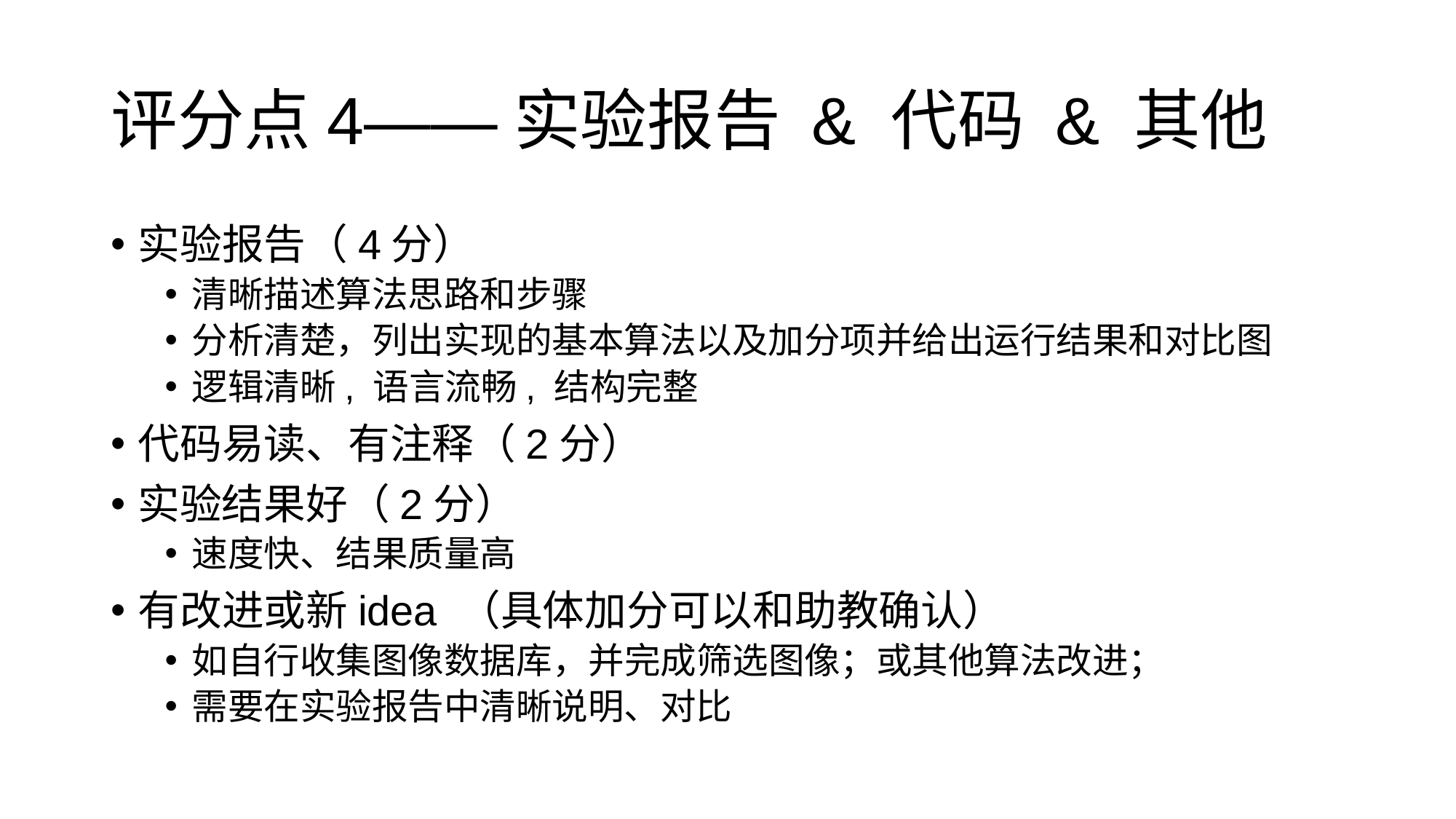

# 评分点4——实验报告 & 代码 & 其他
实验报告（4分）
清晰描述算法思路和步骤
分析清楚，列出实现的基本算法以及加分项并给出运行结果和对比图
逻辑清晰, 语言流畅, 结构完整
代码易读、有注释（2分）
实验结果好（2分）
速度快、结果质量高
有改进或新idea （具体加分可以和助教确认）
如自行收集图像数据库，并完成筛选图像；或其他算法改进；
需要在实验报告中清晰说明、对比